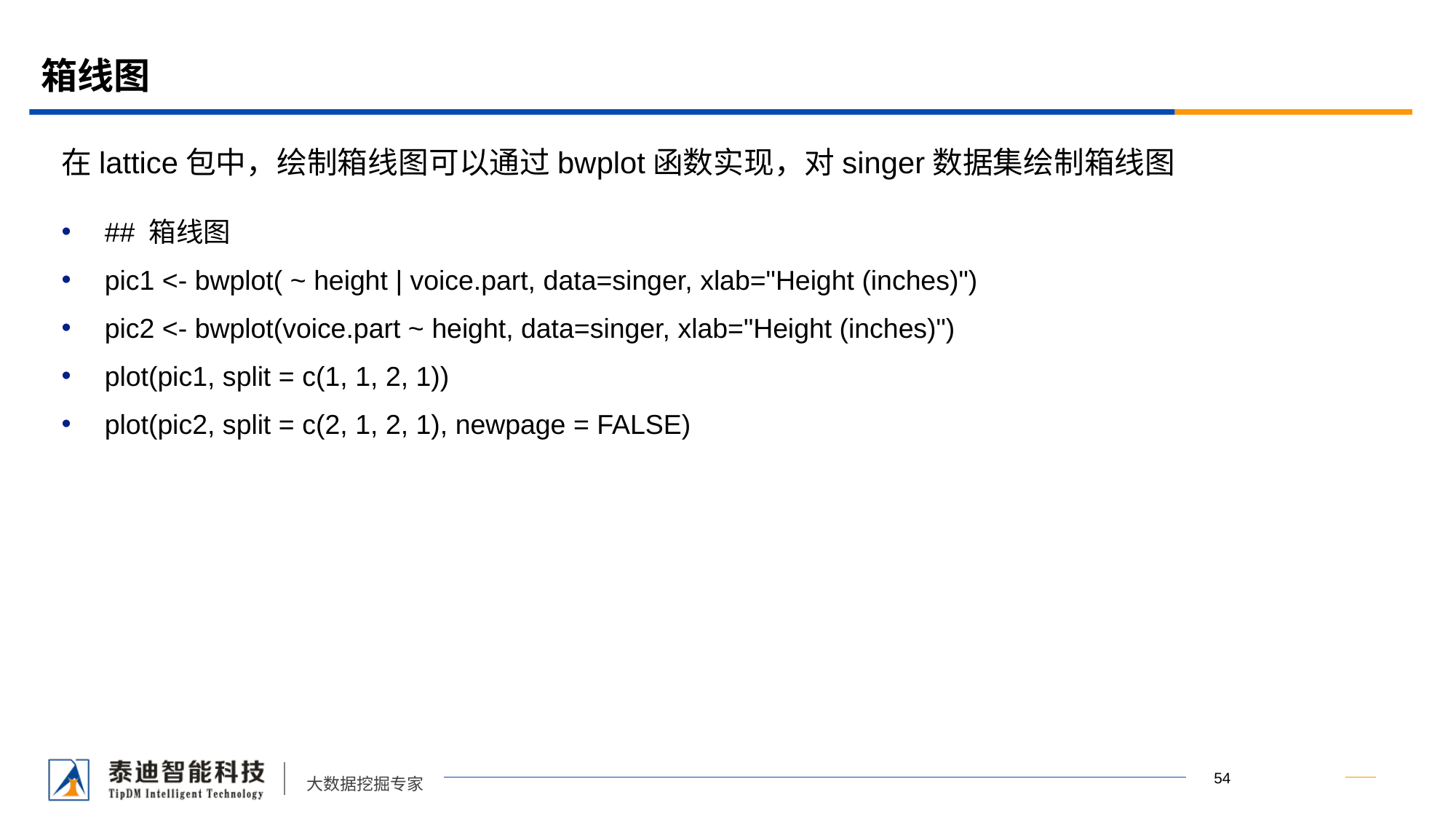

# 箱线图
在lattice包中，绘制箱线图可以通过bwplot函数实现，对singer数据集绘制箱线图
## 箱线图
pic1 <- bwplot( ~ height | voice.part, data=singer, xlab="Height (inches)")
pic2 <- bwplot(voice.part ~ height, data=singer, xlab="Height (inches)")
plot(pic1, split = c(1, 1, 2, 1))
plot(pic2, split = c(2, 1, 2, 1), newpage = FALSE)